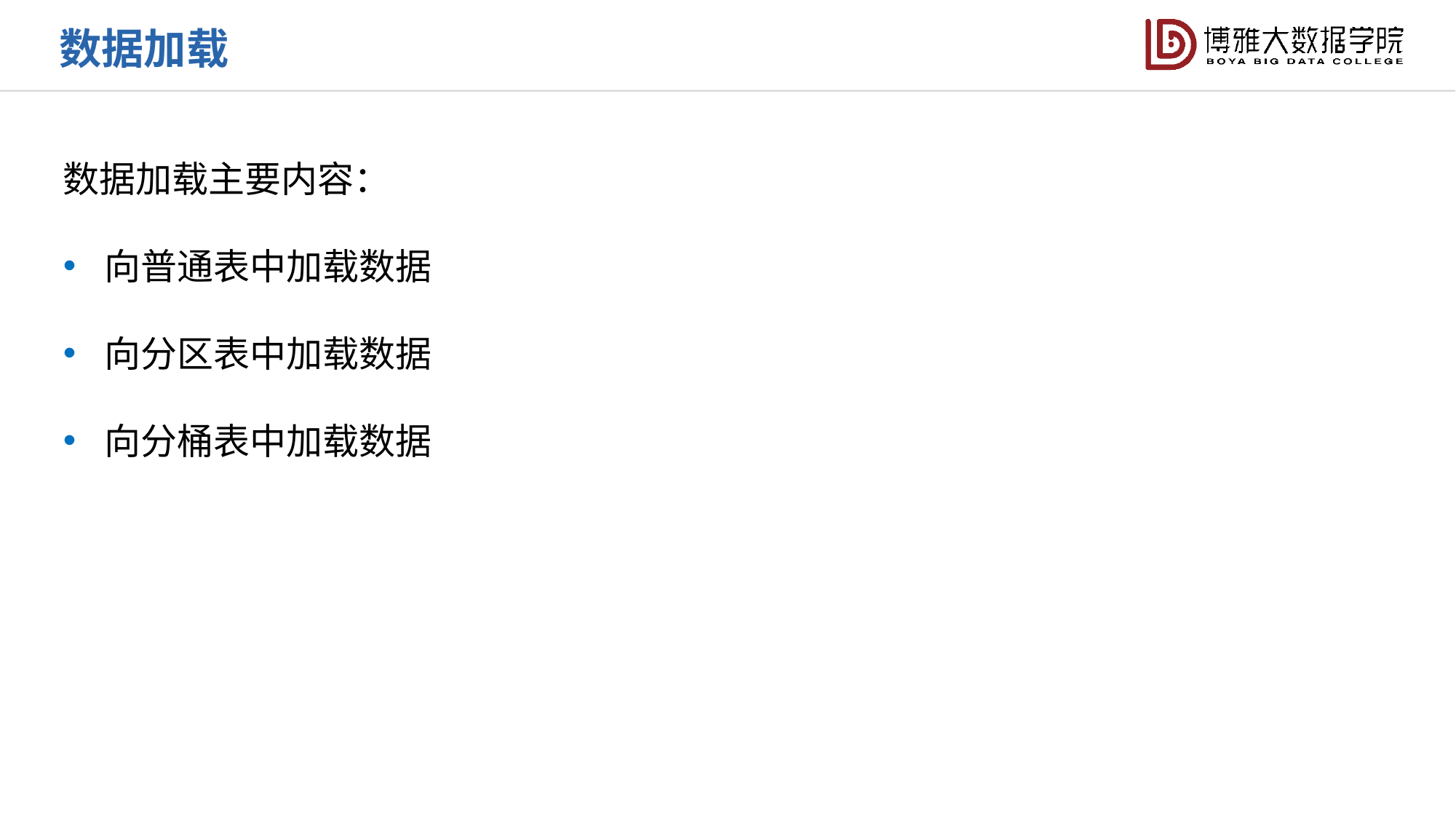

数据加载
数据加载主要内容：

向普通表中加载数据

向分区表中加载数据

向分桶表中加载数据